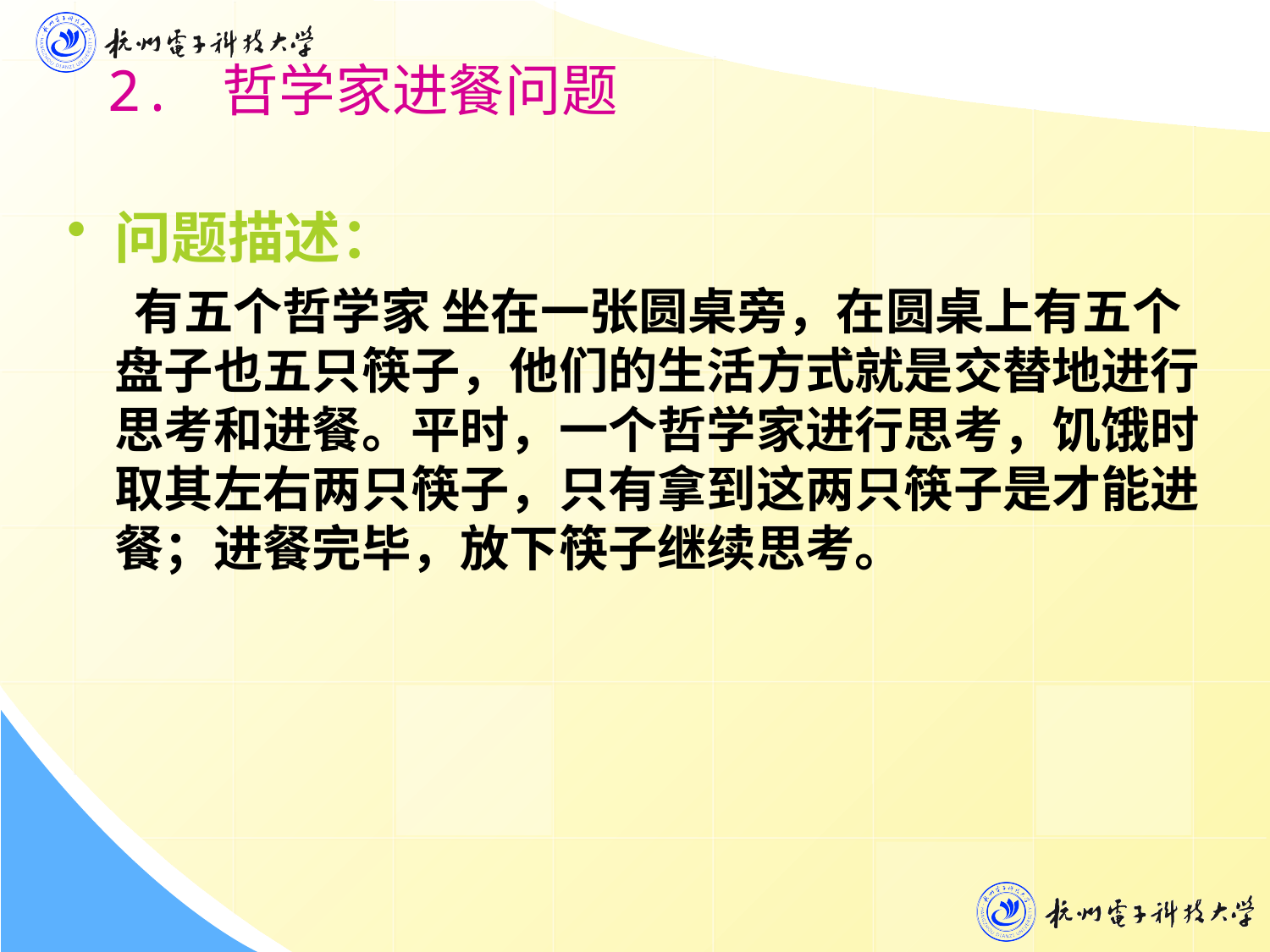

2. 哲学家进餐问题
问题描述：
      有五个哲学家 坐在一张圆桌旁，在圆桌上有五个盘子也五只筷子，他们的生活方式就是交替地进行思考和进餐。平时，一个哲学家进行思考，饥饿时取其左右两只筷子，只有拿到这两只筷子是才能进餐；进餐完毕，放下筷子继续思考。